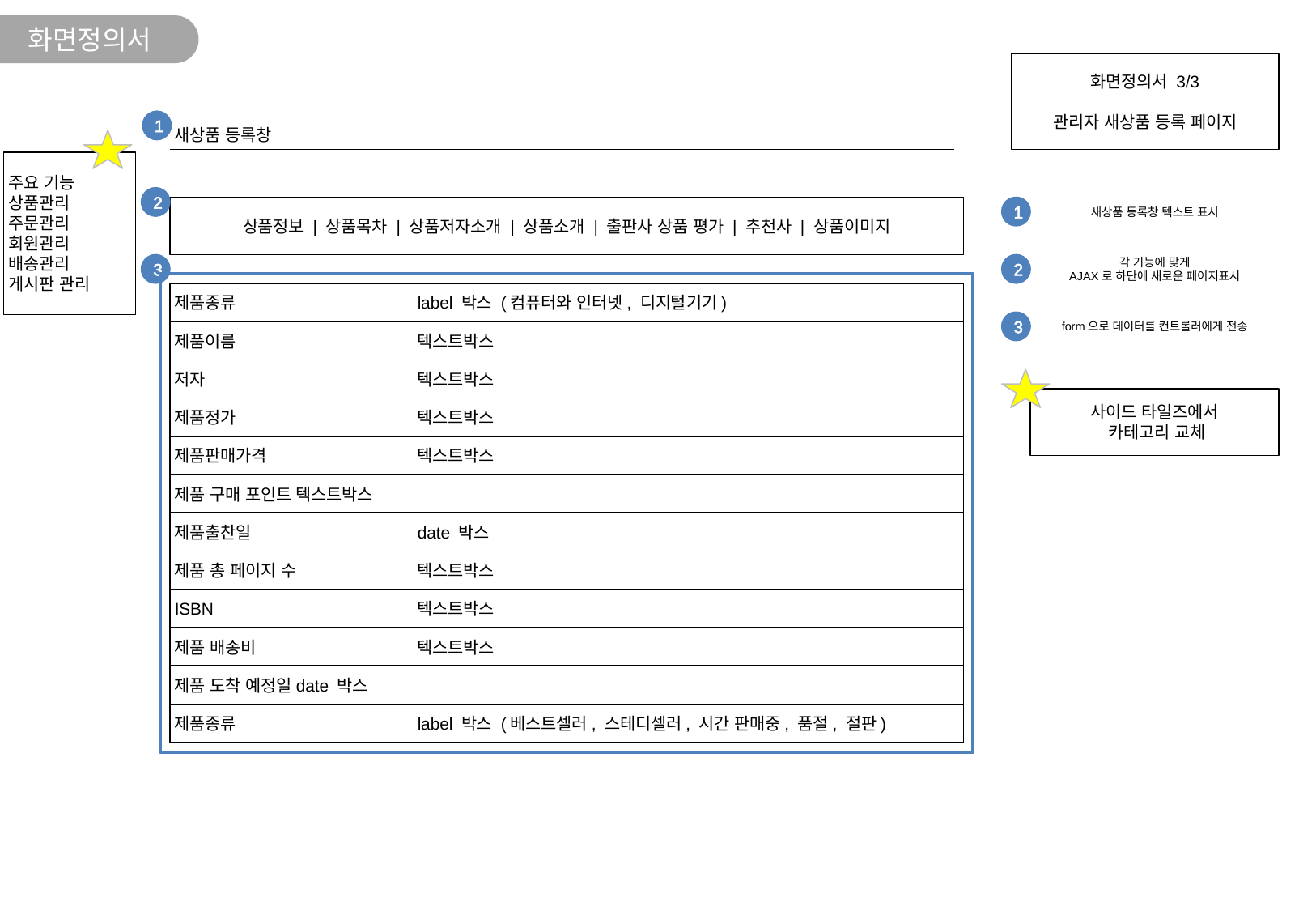

화면정의서
화면정의서 3/3

관리자 새상품 등록 페이지
 1
새상품 등록창

주요 기능
상품관리
주문관리
회원관리
배송관리
게시판 관리
 2
새상품 등록창 텍스트 표시
상품정보 | 상품목차 | 상품저자소개 | 상품소개 | 출판사 상품 평가 | 추천사 | 상품이미지
 1
각 기능에 맞게
AJAX로 하단에 새로운 페이지표시
 3
 2

제품종류		label 박스 (컴퓨터와 인터넷, 디지털기기)
form으로 데이터를 컨트롤러에게 전송
 3
제품이름		텍스트박스
저자		텍스트박스

사이드 타일즈에서
 카테고리 교체
제품정가		텍스트박스
제품판매가격		텍스트박스
제품 구매 포인트	텍스트박스
제품출찬일		date 박스
제품 총 페이지 수 	텍스트박스
ISBN		텍스트박스
제품 배송비		텍스트박스
제품 도착 예정일	date 박스
제품종류		label 박스 (베스트셀러, 스테디셀러, 시간 판매중, 품절, 절판)